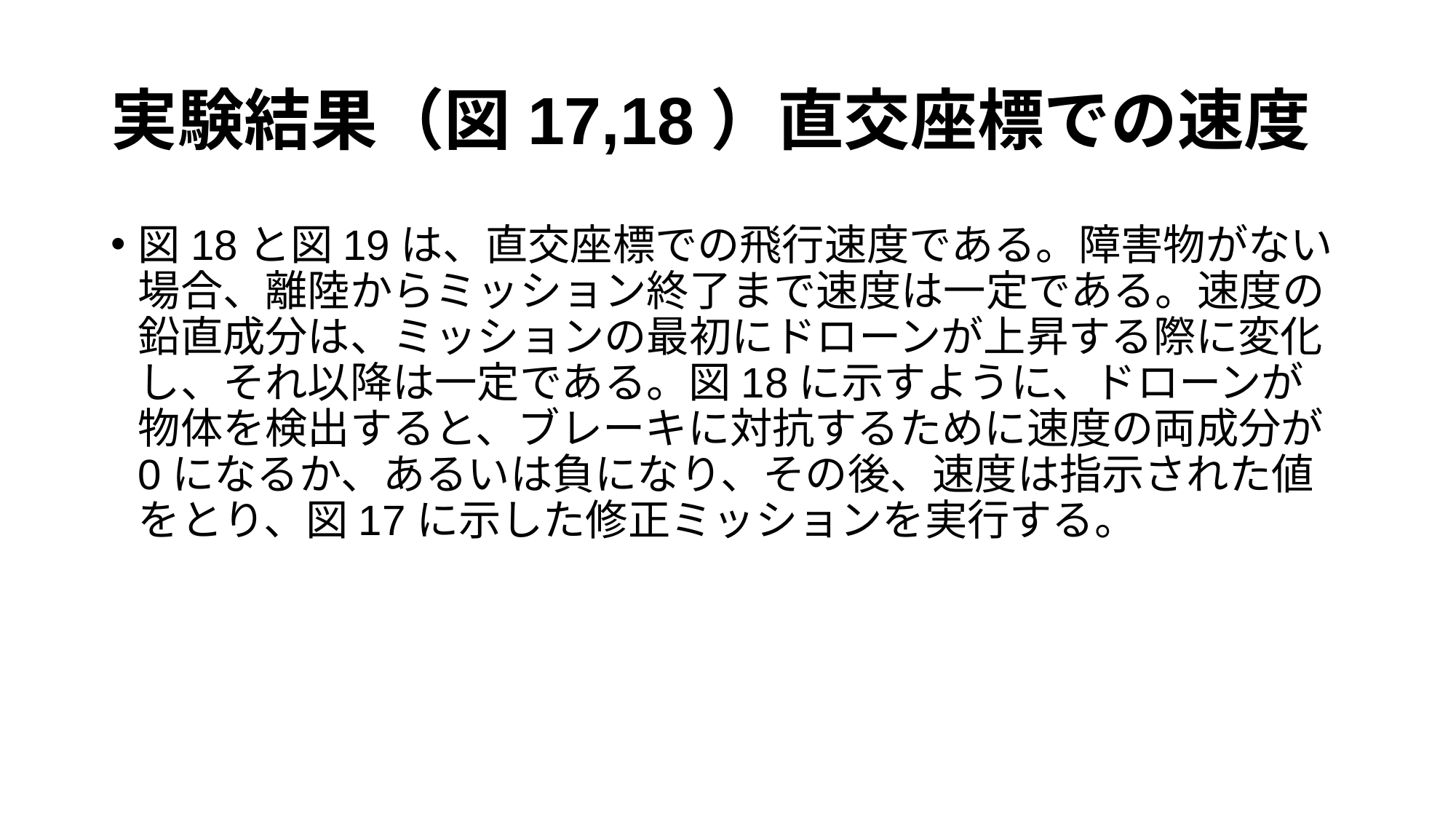

# 実験結果（図17,18）直交座標での速度
図18と図19は、直交座標での飛行速度である。障害物がない場合、離陸からミッション終了まで速度は一定である。速度の鉛直成分は、ミッションの最初にドローンが上昇する際に変化し、それ以降は一定である。図18に示すように、ドローンが物体を検出すると、ブレーキに対抗するために速度の両成分が0になるか、あるいは負になり、その後、速度は指示された値をとり、図17に示した修正ミッションを実行する。